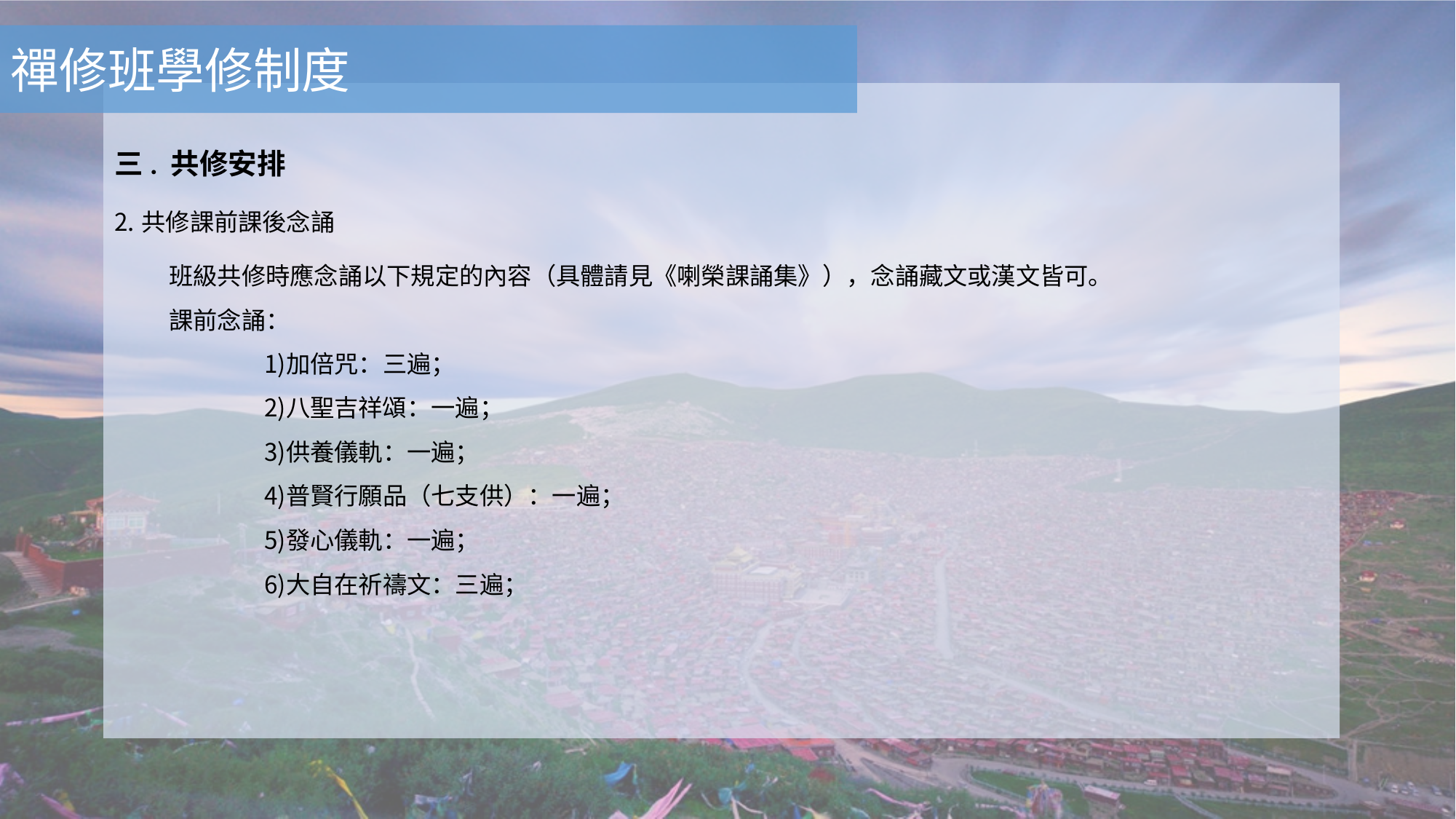

禪修班學修制度

三. 共修安排
共修課前課後念誦
         班級共修時應念誦以下規定的內容（具體請見《喇榮課誦集》），念誦藏文或漢文皆可。
         課前念誦：
加倍咒：三遍；
八聖吉祥頌：一遍；
供養儀軌：一遍；
普賢行願品（七支供）：一遍；
發心儀軌：一遍；
大自在祈禱文：三遍；